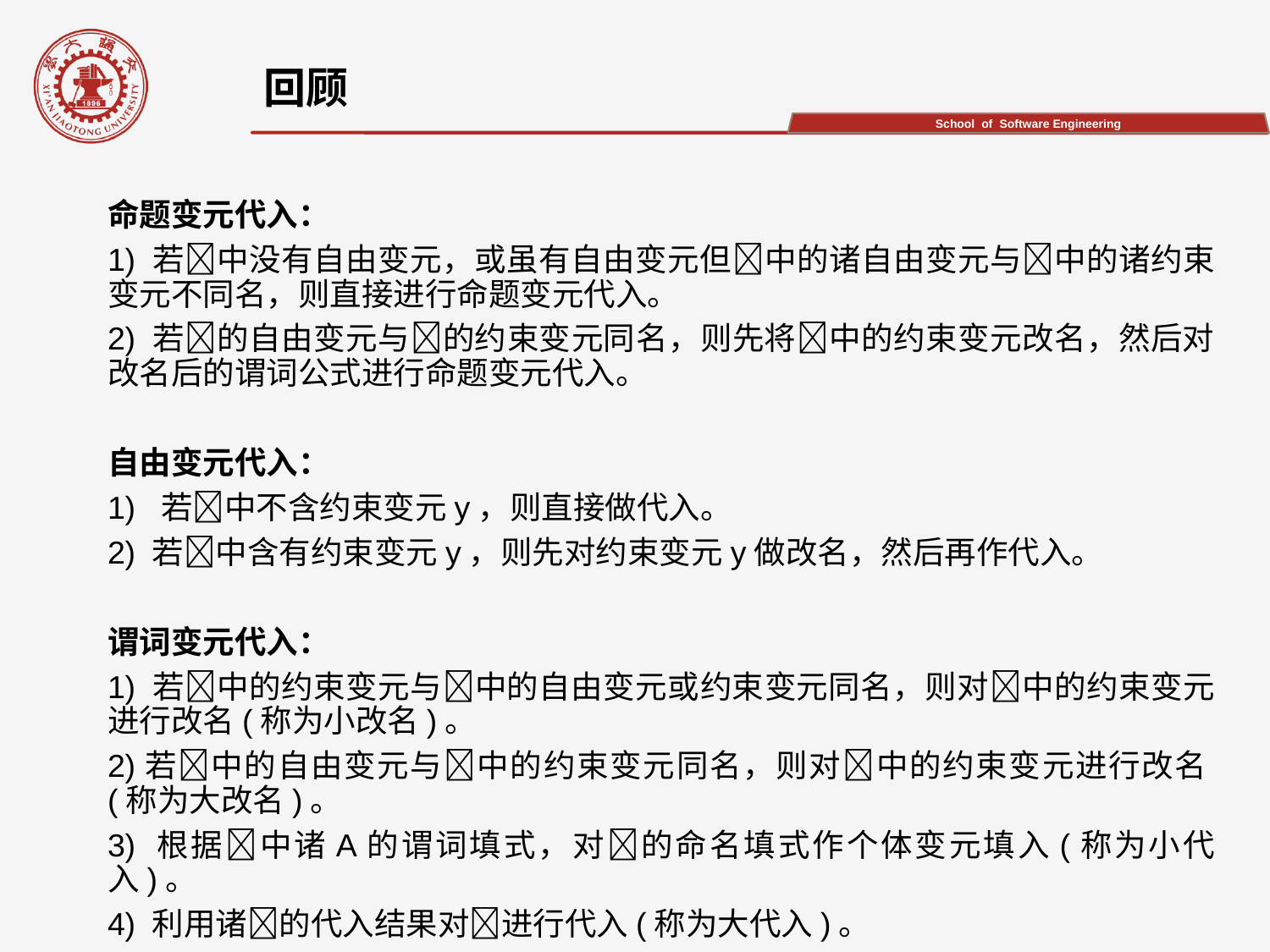

回顾
命题变元代入：
1) 若δ中没有自由变元，或虽有自由变元但δ中的诸自由变元与α中的诸约束变元不同名，则直接进行命题变元代入。
2) 若δ的自由变元与α的约束变元同名，则先将α中的约束变元改名，然后对改名后的谓词公式进行命题变元代入。

自由变元代入：
1)  若α中不含约束变元y，则直接做代入。
2) 若α中含有约束变元y，则先对约束变元y做改名，然后再作代入。

谓词变元代入：
1) 若δ中的约束变元与α中的自由变元或约束变元同名，则对δ中的约束变元进行改名(称为小改名)。
2)若δ中的自由变元与α中的约束变元同名，则对α中的约束变元进行改名(称为大改名)。
3) 根据α中诸A的谓词填式，对δ的命名填式作个体变元填入(称为小代入)。
4) 利用诸δ的代入结果对α进行代入(称为大代入)。